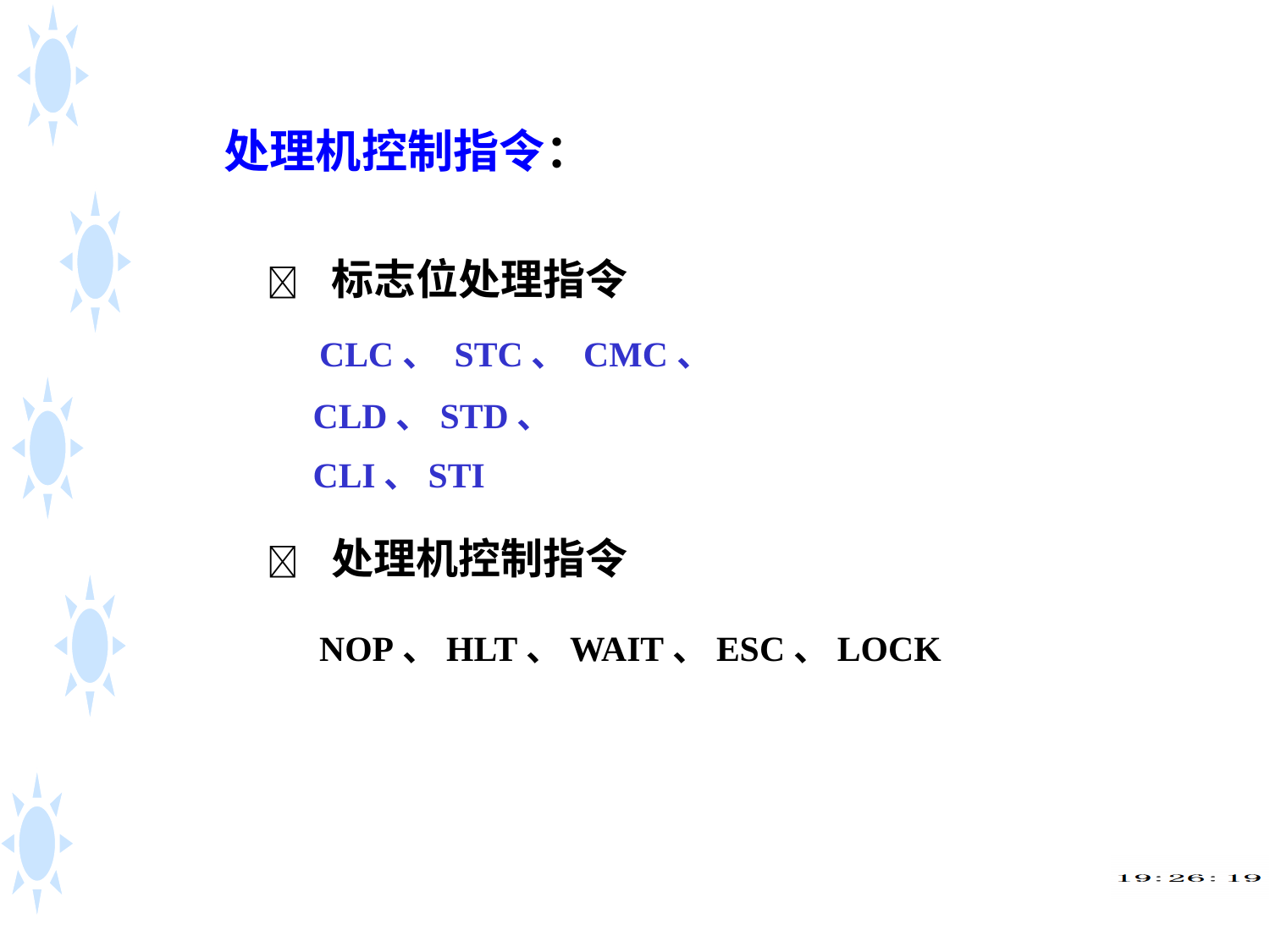

处理机控制指令：

      •   标志位处理指令
         CLC、 STC、 CMC、
          CLD、STD、
          CLI、STI
      •   处理机控制指令
         NOP、HLT、WAIT、ESC、LOCK